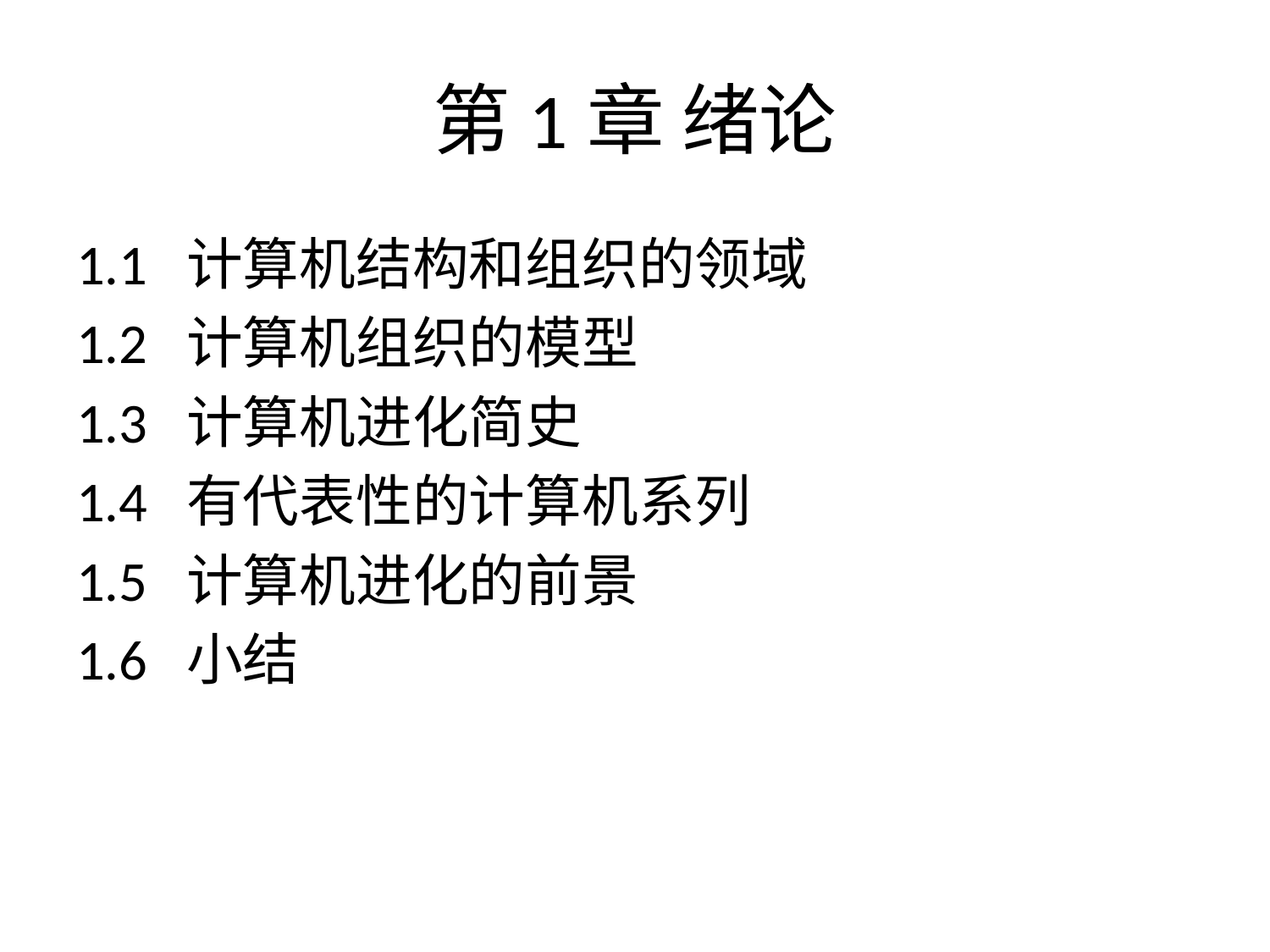

# 第1章 绪论
1.1  计算机结构和组织的领域
1.2  计算机组织的模型
1.3  计算机进化简史
1.4  有代表性的计算机系列
1.5  计算机进化的前景
1.6  小结